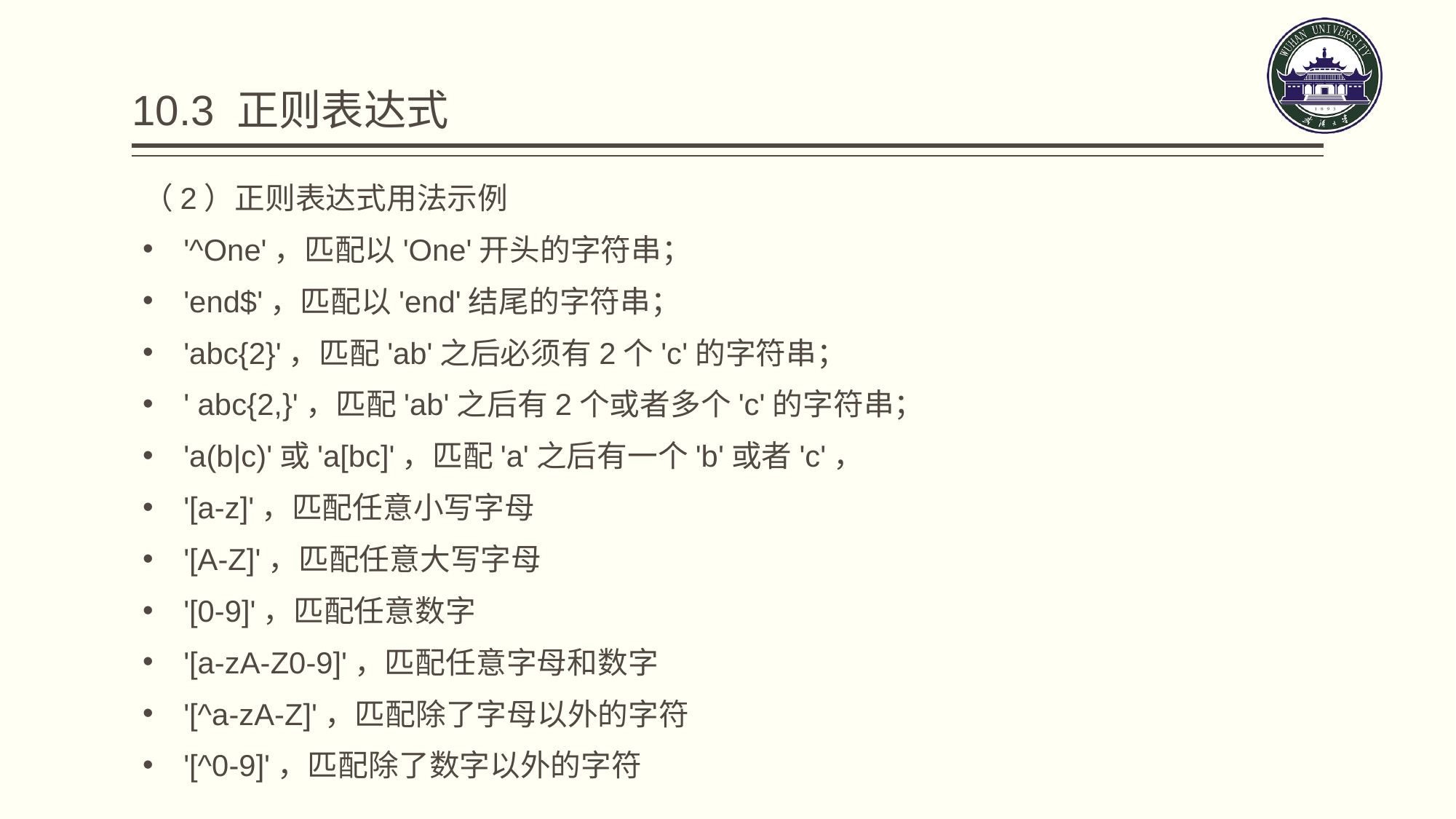

# 10.3 正则表达式
（2）正则表达式用法示例
'^One'，匹配以'One'开头的字符串；
'end$'，匹配以'end'结尾的字符串；
'abc{2}'，匹配'ab'之后必须有2个'c'的字符串；
' abc{2,}'，匹配'ab'之后有2个或者多个'c'的字符串；
'a(b|c)'或'a[bc]'，匹配'a'之后有一个'b'或者'c'，
'[a-z]'，匹配任意小写字母
'[A-Z]'，匹配任意大写字母
'[0-9]'，匹配任意数字
'[a-zA-Z0-9]'，匹配任意字母和数字
'[^a-zA-Z]'，匹配除了字母以外的字符
'[^0-9]'，匹配除了数字以外的字符